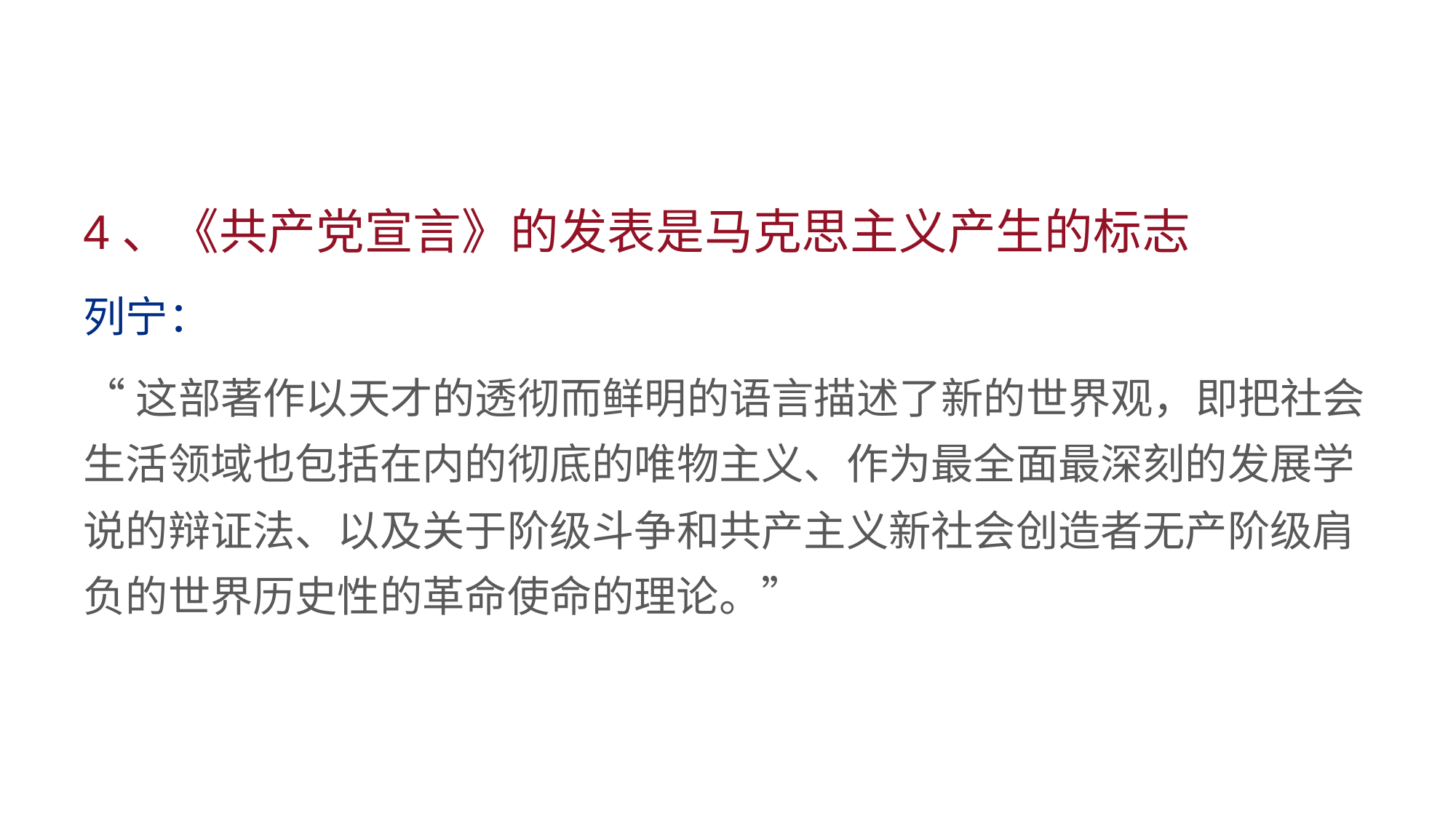

#
4、《共产党宣言》的发表是马克思主义产生的标志
列宁：
“这部著作以天才的透彻而鲜明的语言描述了新的世界观，即把社会生活领域也包括在内的彻底的唯物主义、作为最全面最深刻的发展学说的辩证法、以及关于阶级斗争和共产主义新社会创造者无产阶级肩负的世界历史性的革命使命的理论。”